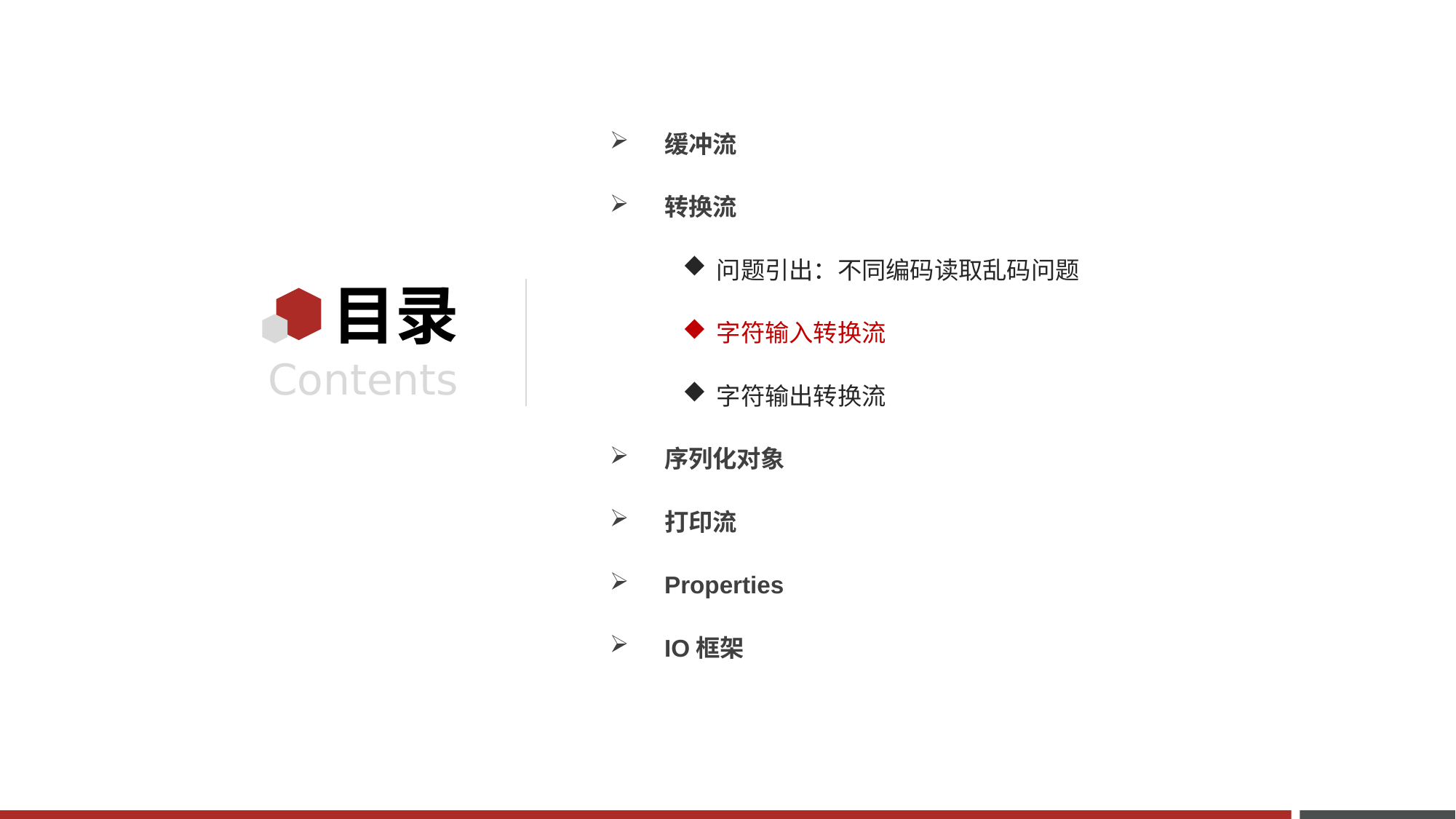

缓冲流
转换流
问题引出：不同编码读取乱码问题
字符输入转换流
字符输出转换流
序列化对象
打印流
Properties
IO框架